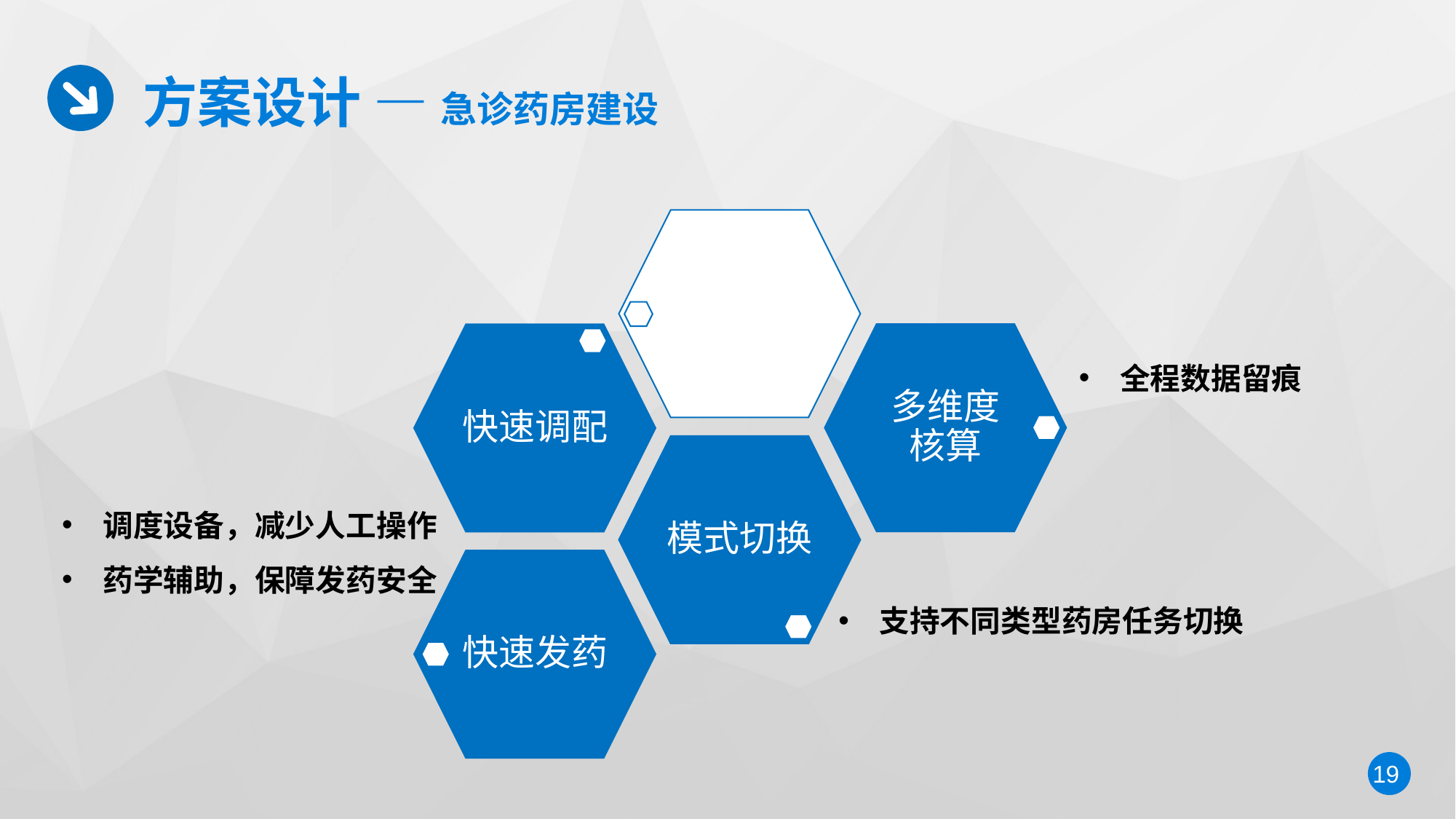

方案设计 — 急诊药房建设

多维度
核算
快速调配

全程数据留痕

模式切换
调度设备，减少人工操作
药学辅助，保障发药安全
快速发药
支持不同类型药房任务切换